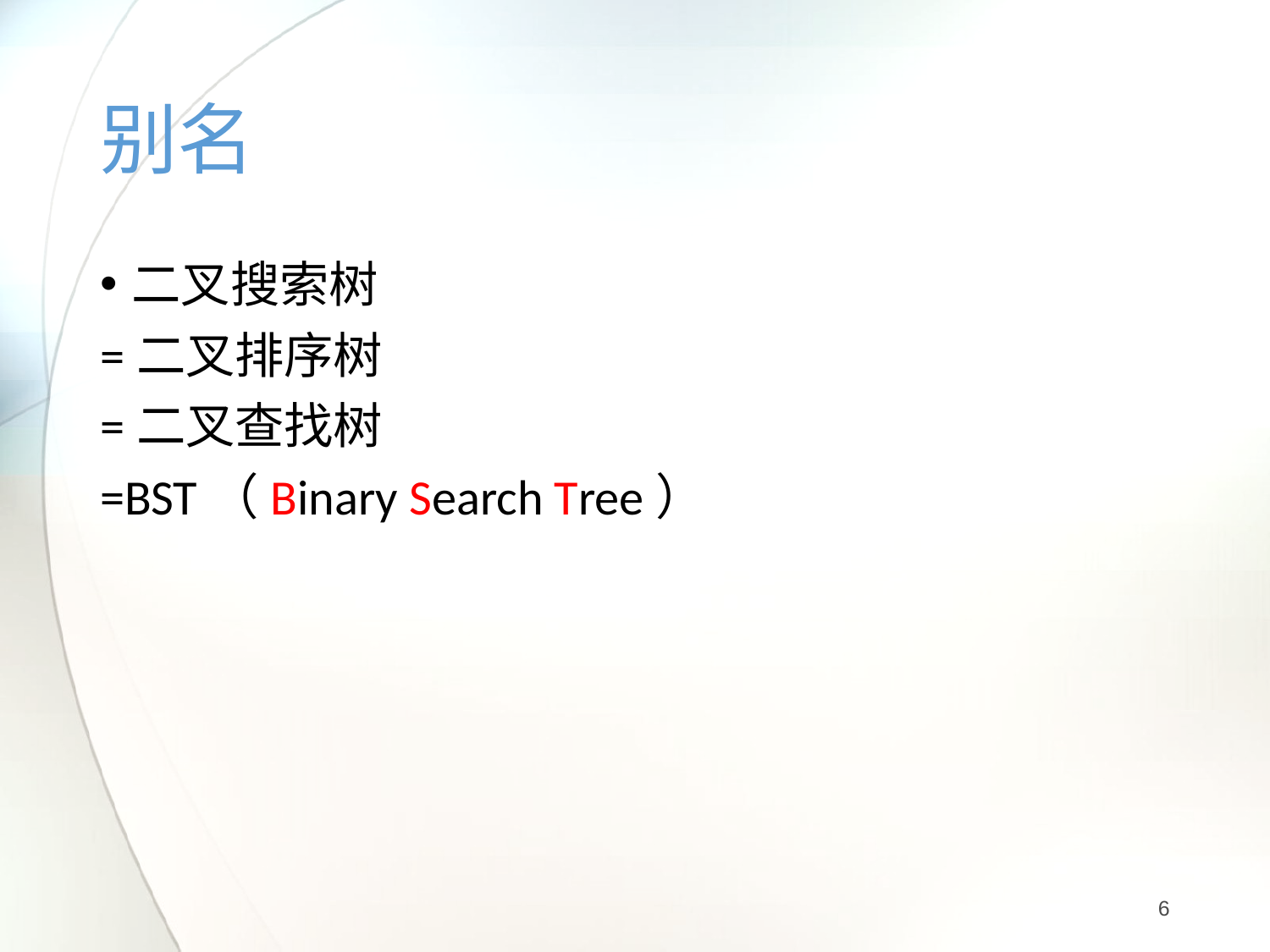

# 别名
二叉搜索树
=二叉排序树
=二叉查找树
=BST（Binary Search Tree）
6